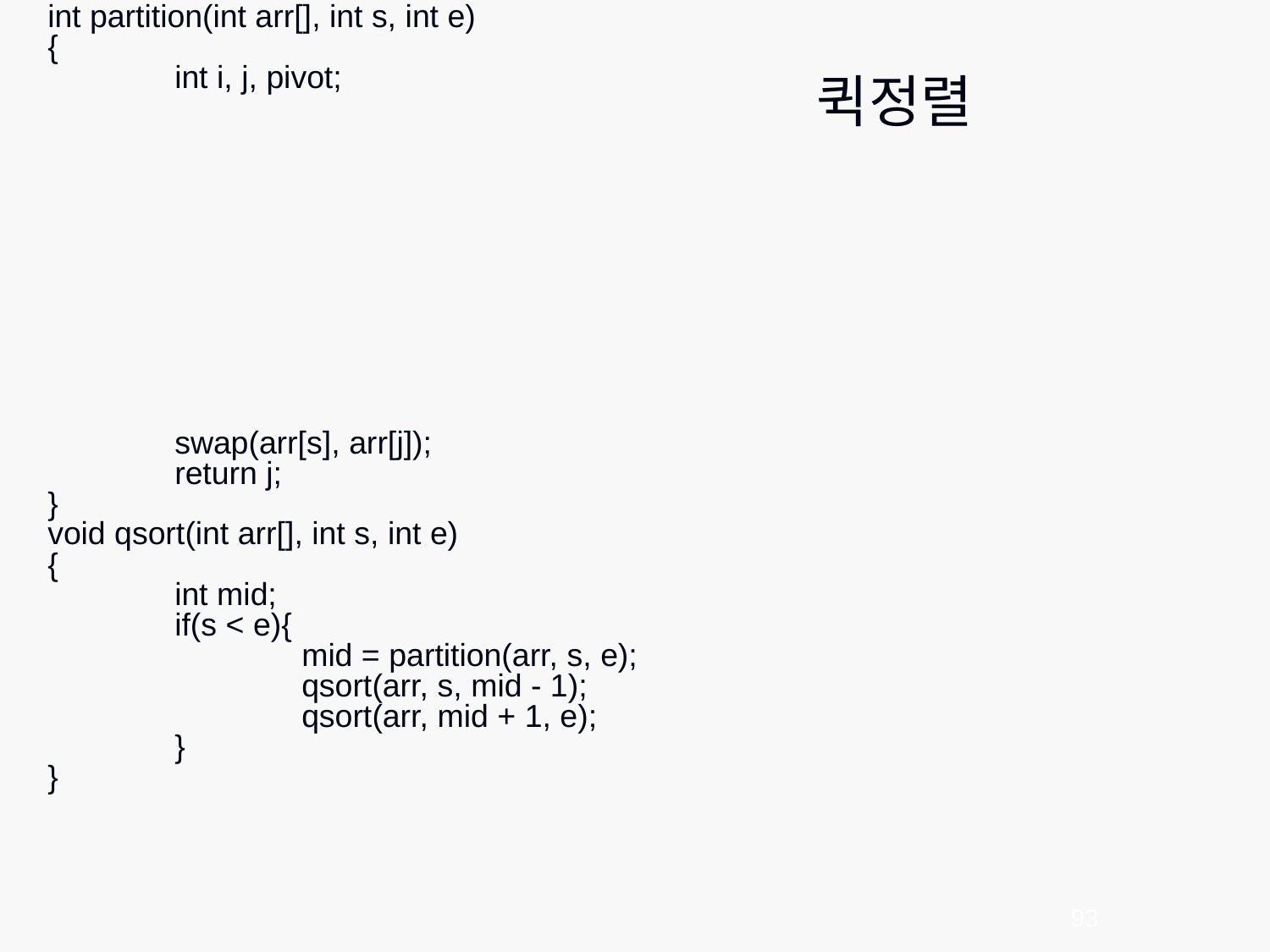

int partition(int arr[], int s, int e)
{
	int i, j, pivot;

	swap(arr[s], arr[j]);
	return j;
}
void qsort(int arr[], int s, int e)
{
	int mid;
	if(s < e){
		mid = partition(arr, s, e);
		qsort(arr, s, mid - 1);
		qsort(arr, mid + 1, e);
	}
}
퀵정렬
93